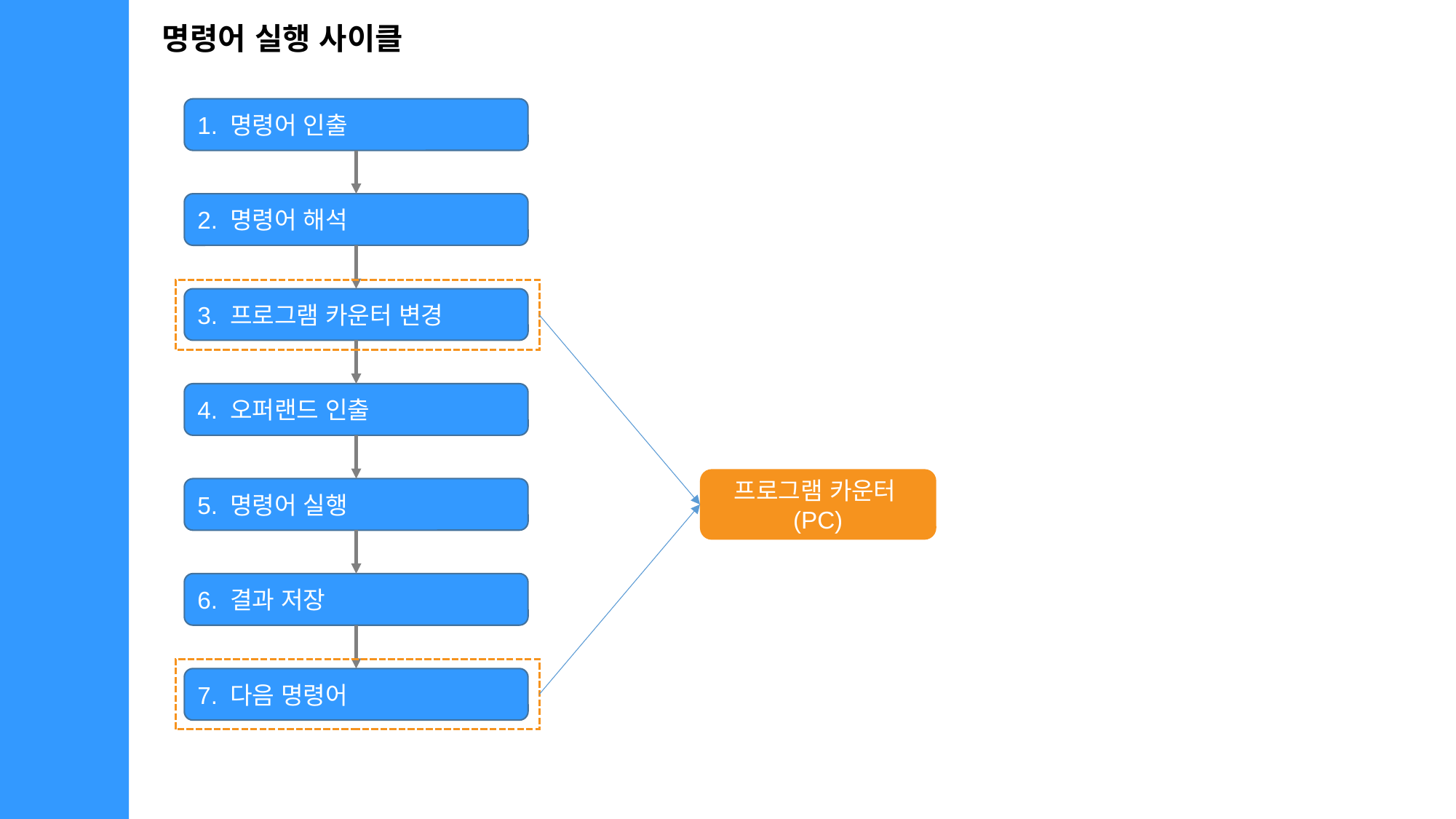

명령어 실행 사이클
1. 명령어 인출
2. 명령어 해석
3. 프로그램 카운터 변경
4. 오퍼랜드 인출
5. 명령어 실행
6. 결과 저장
7. 다음 명령어

프로그램 카운터(PC)